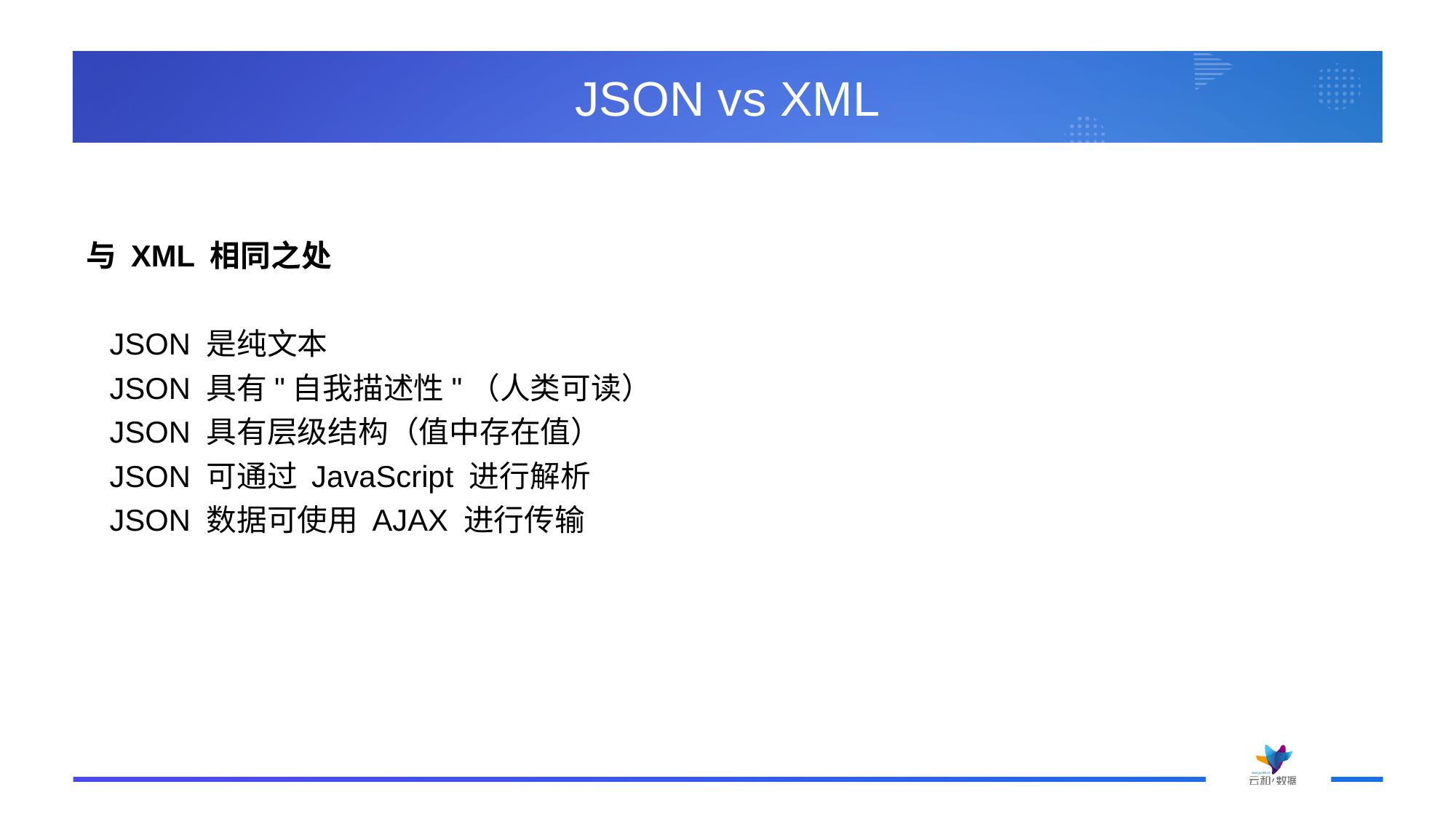

# JSON vs XML

与 XML 相同之处

	JSON 是纯文本
	JSON 具有"自我描述性"（人类可读）
	JSON 具有层级结构（值中存在值）
	JSON 可通过 JavaScript 进行解析
	JSON 数据可使用 AJAX 进行传输